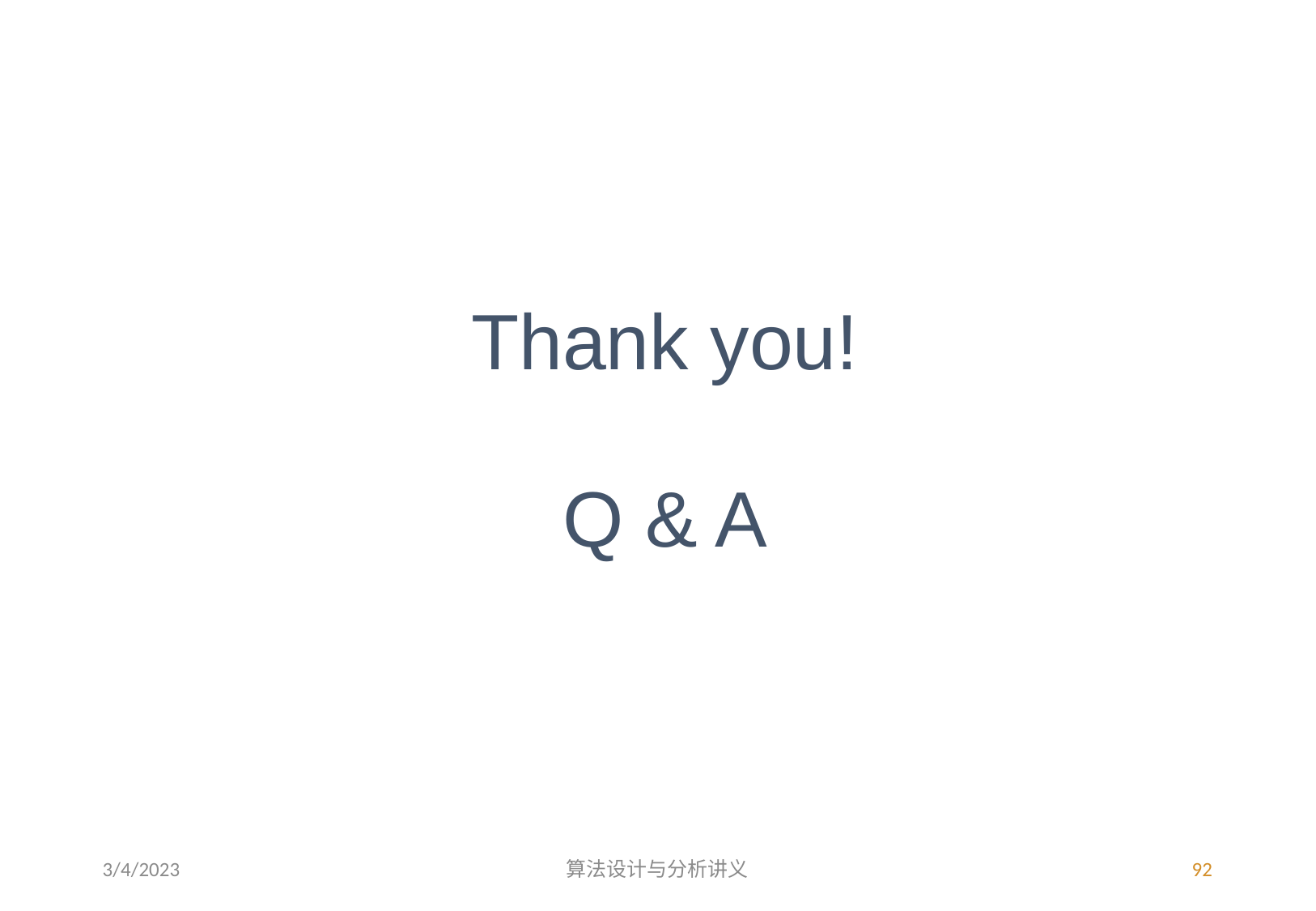

Thank you!

Q & A
3/4/2023
算法设计与分析讲义
92